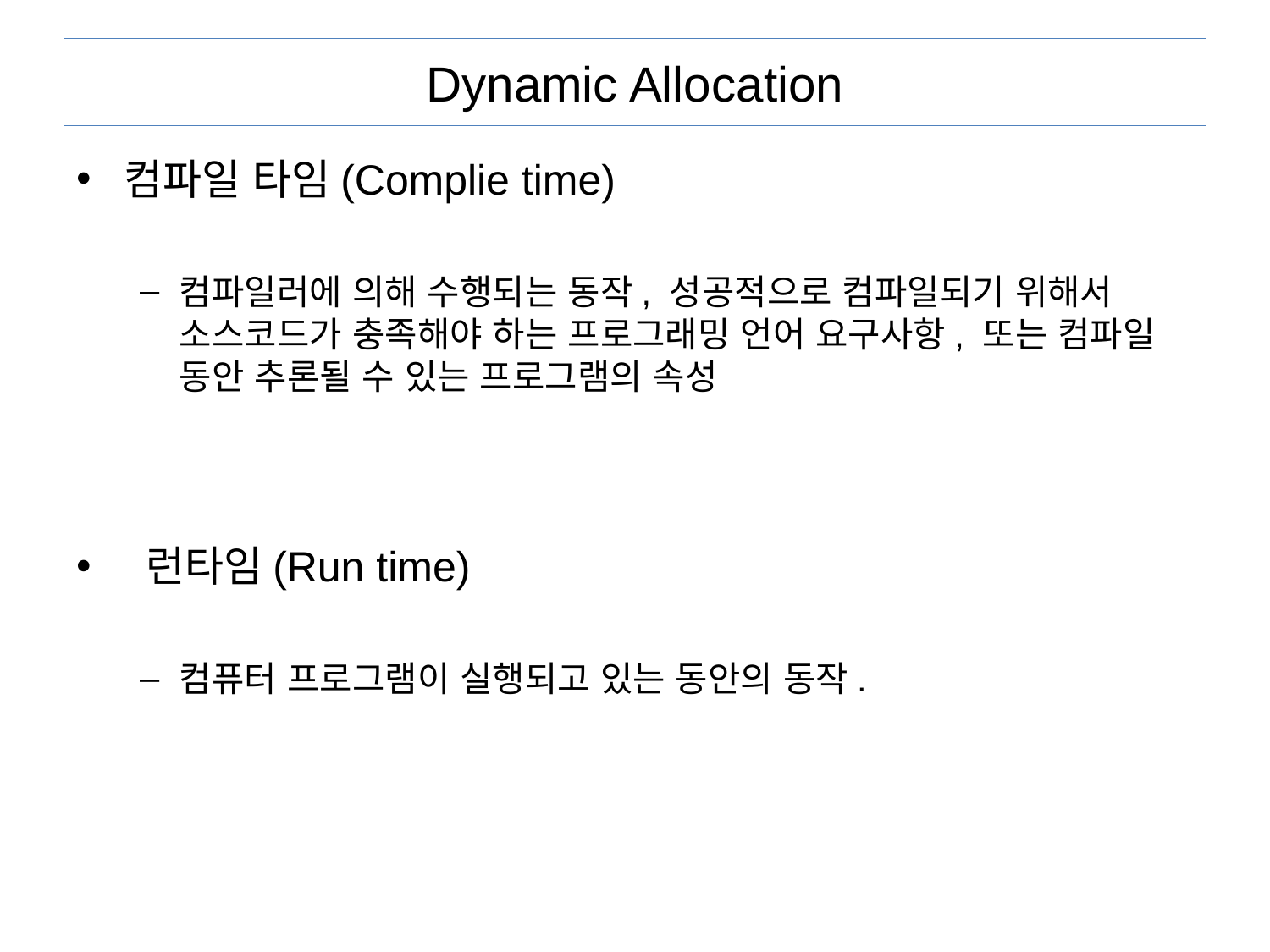

# Dynamic Allocation
컴파일 타임(Complie time)

컴파일러에 의해 수행되는 동작, 성공적으로 컴파일되기 위해서 소스코드가 충족해야 하는 프로그래밍 언어 요구사항, 또는 컴파일 동안 추론될 수 있는 프로그램의 속성

 런타임(Run time)

컴퓨터 프로그램이 실행되고 있는 동안의 동작.